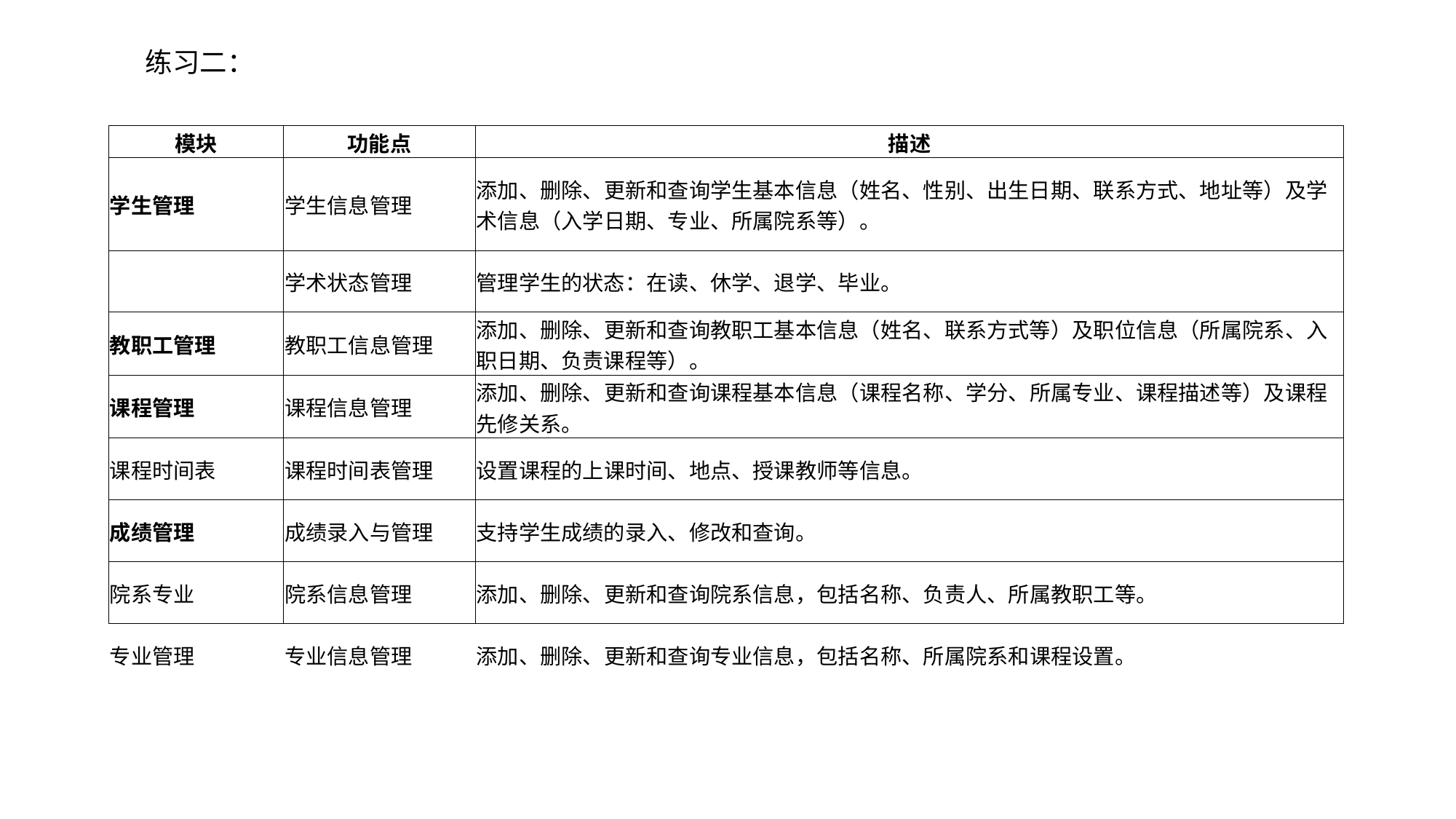

练习二：
| 模块 | 功能点 | 描述 |
| --- | --- | --- |
| 学生管理 | 学生信息管理 | 添加、删除、更新和查询学生基本信息（姓名、性别、出生日期、联系方式、地址等）及学术信息（入学日期、专业、所属院系等）。 |
|  | 学术状态管理 | 管理学生的状态：在读、休学、退学、毕业。 |
| 教职工管理 | 教职工信息管理 | 添加、删除、更新和查询教职工基本信息（姓名、联系方式等）及职位信息（所属院系、入职日期、负责课程等）。 |
| 课程管理 | 课程信息管理 | 添加、删除、更新和查询课程基本信息（课程名称、学分、所属专业、课程描述等）及课程先修关系。 |
| 课程时间表 | 课程时间表管理 | 设置课程的上课时间、地点、授课教师等信息。 |
| 成绩管理 | 成绩录入与管理 | 支持学生成绩的录入、修改和查询。 |
| 院系专业 | 院系信息管理 | 添加、删除、更新和查询院系信息，包括名称、负责人、所属教职工等。 |
| 专业管理 | 专业信息管理 | 添加、删除、更新和查询专业信息，包括名称、所属院系和课程设置。 |